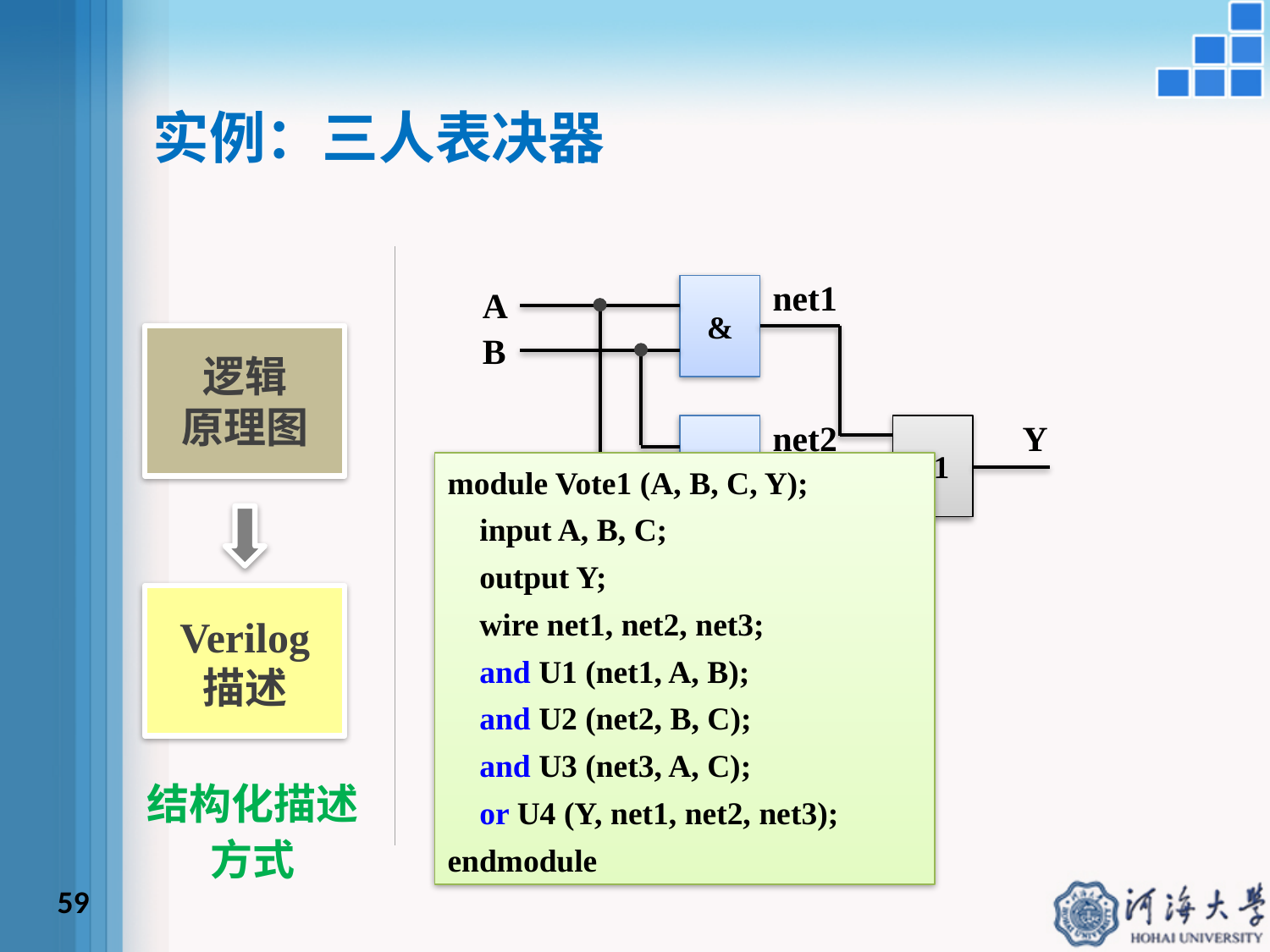

实例：三人表决器
net1
&
A

B

&
≥1
C

&
Y
net2
net3
逻辑
原理图
module Vote1 (A, B, C, Y);
    input A, B, C;
    output Y;
    wire net1, net2, net3;
    and U1 (net1, A, B);
    and U2 (net2, B, C);
    and U3 (net3, A, C);
    or U4 (Y, net1, net2, net3);
endmodule

Verilog
描述
结构化描述方式
59